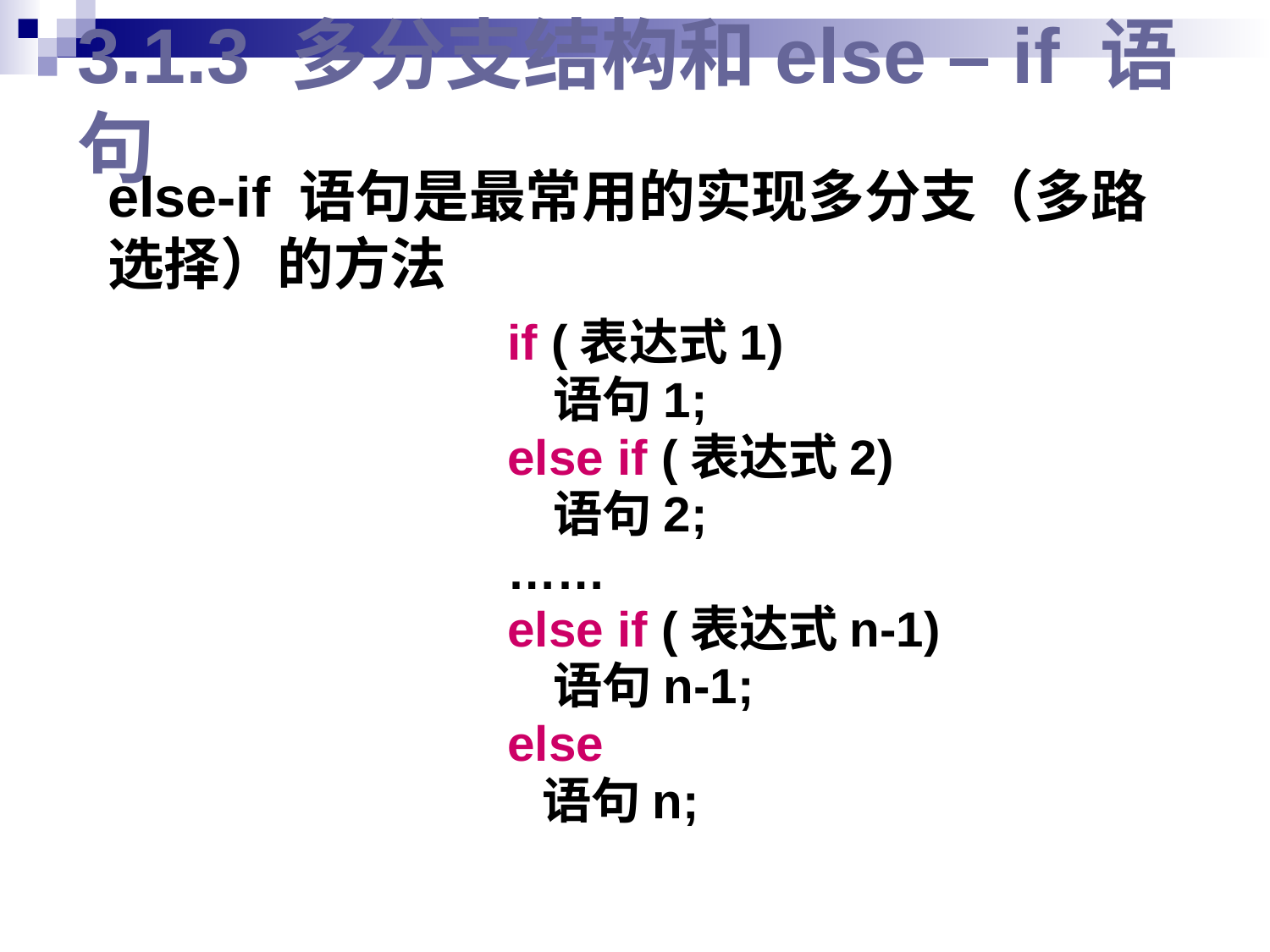

# 3.1.3 多分支结构和else – if 语句
else-if 语句是最常用的实现多分支（多路选择）的方法
if (表达式1)
   语句1;
else if (表达式2)
   语句2;
……
else if (表达式n-1)
   语句n-1;
else
  语句n;